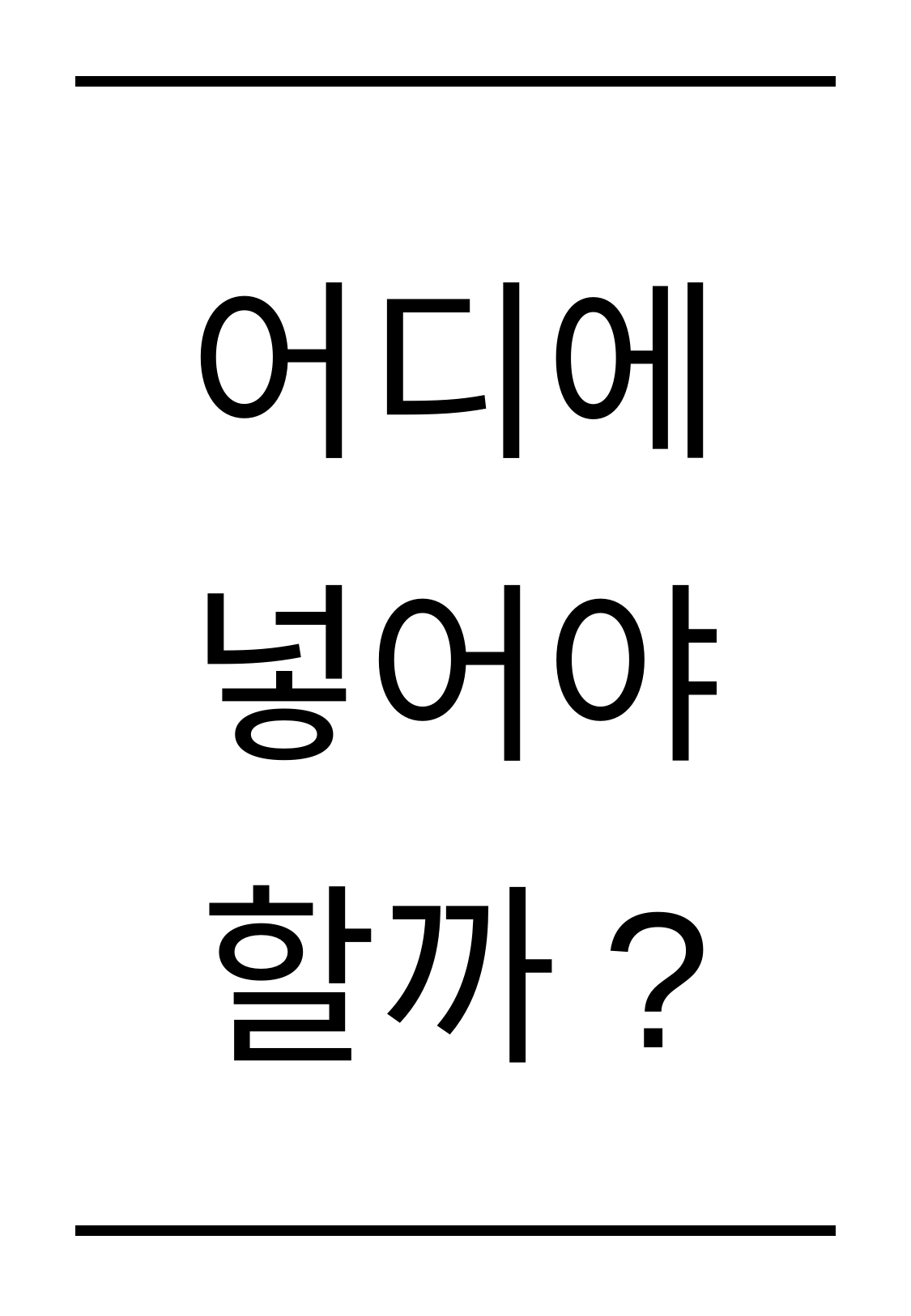

어디에
넣어야
할까?
로스쿨 입시 할때 고려해야할 사항 - 1
정량
정성